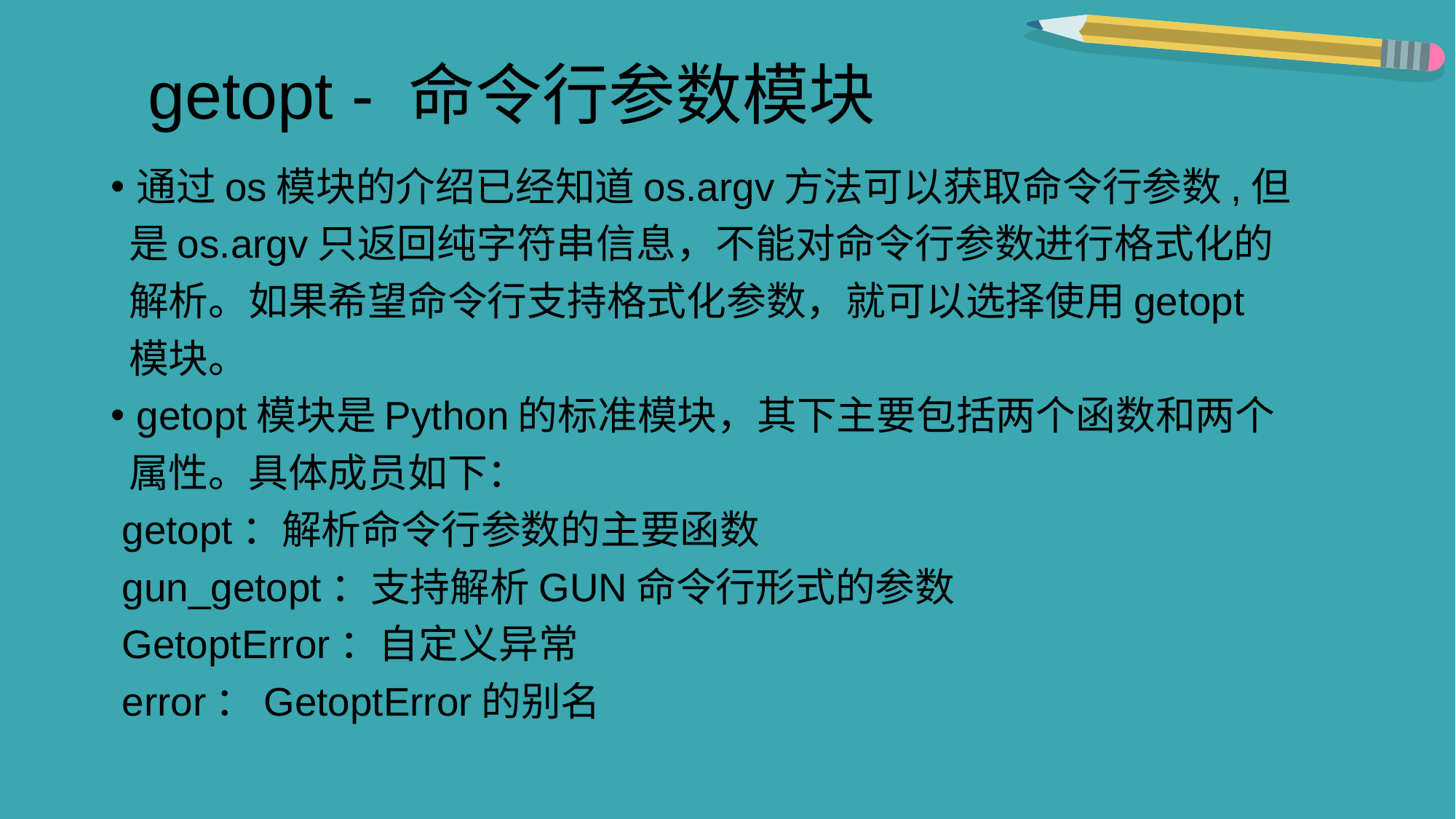

# getopt - 命令行参数模块
通过os模块的介绍已经知道os.argv方法可以获取命令行参数,但
 是os.argv只返回纯字符串信息，不能对命令行参数进行格式化的
 解析。如果希望命令行支持格式化参数，就可以选择使用getopt
 模块。
getopt模块是Python的标准模块，其下主要包括两个函数和两个
 属性。具体成员如下：
 getopt：解析命令行参数的主要函数
 gun_getopt：支持解析GUN命令行形式的参数
 GetoptError：自定义异常
 error：GetoptError的别名